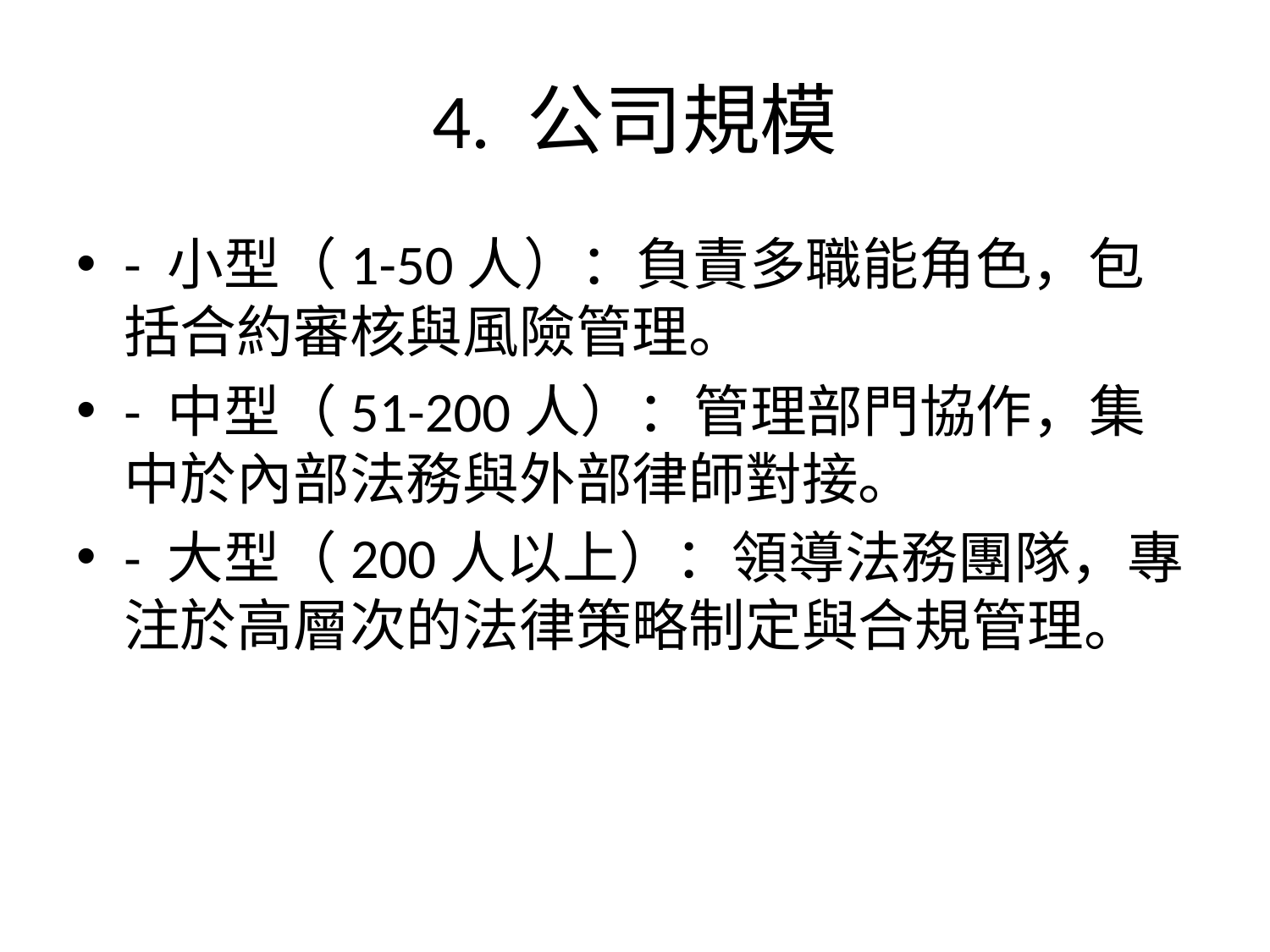

# 4. 公司規模
- 小型（1-50人）：負責多職能角色，包括合約審核與風險管理。
- 中型（51-200人）：管理部門協作，集中於內部法務與外部律師對接。
- 大型（200人以上）：領導法務團隊，專注於高層次的法律策略制定與合規管理。